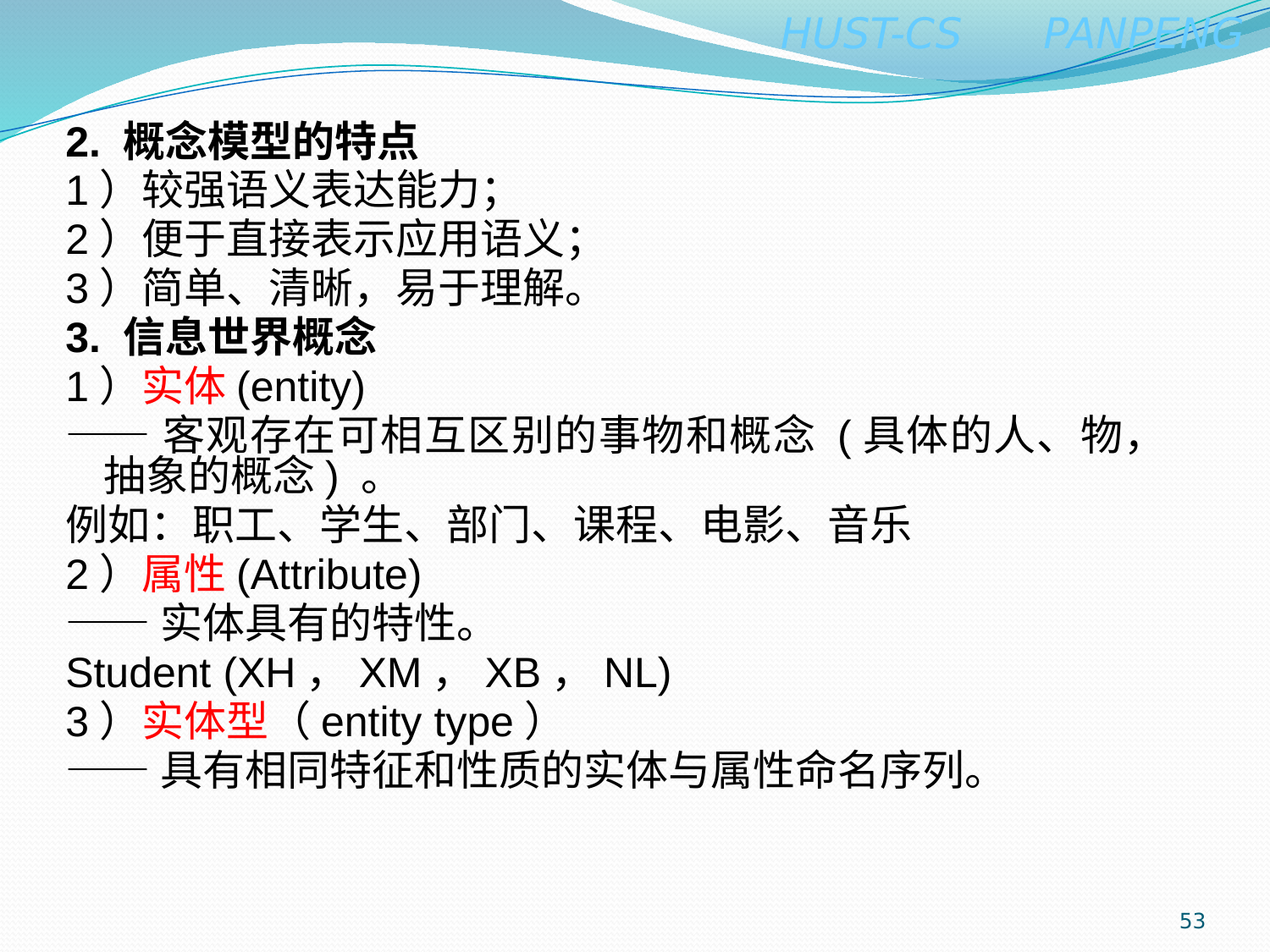

2. 概念模型的特点
1）较强语义表达能力；
2）便于直接表示应用语义；
3）简单、清晰，易于理解。
3. 信息世界概念
1）实体(entity)
——客观存在可相互区别的事物和概念 (具体的人、物，抽象的概念) 。
例如：职工、学生、部门、课程、电影、音乐
2）属性(Attribute)
——实体具有的特性。
Student (XH，XM，XB，NL)
3）实体型（entity type）
——具有相同特征和性质的实体与属性命名序列。
53